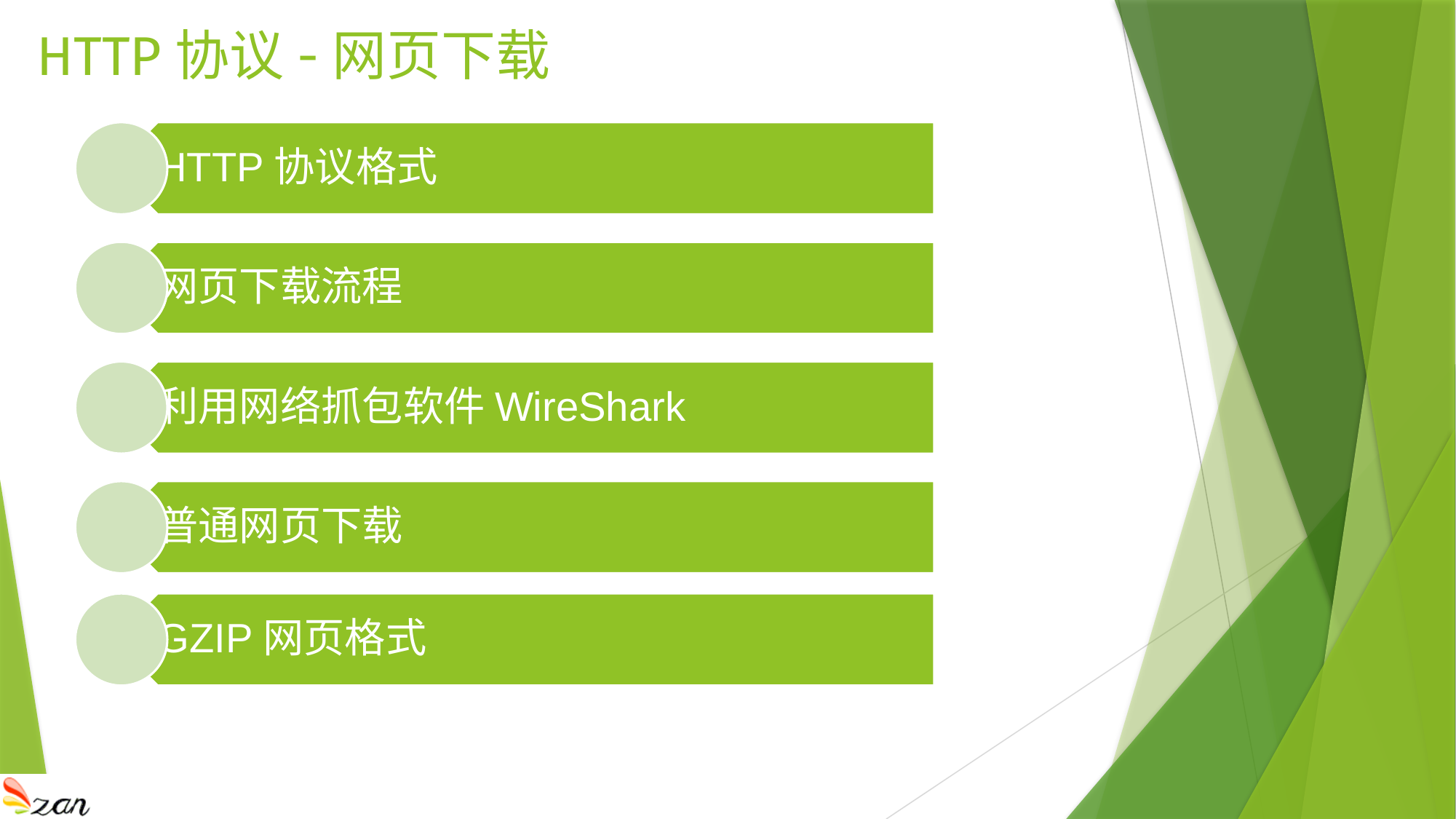

# HTTP协议-网页下载
HTTP协议格式
网页下载流程
利用网络抓包软件WireShark
普通网页下载
GZIP网页格式